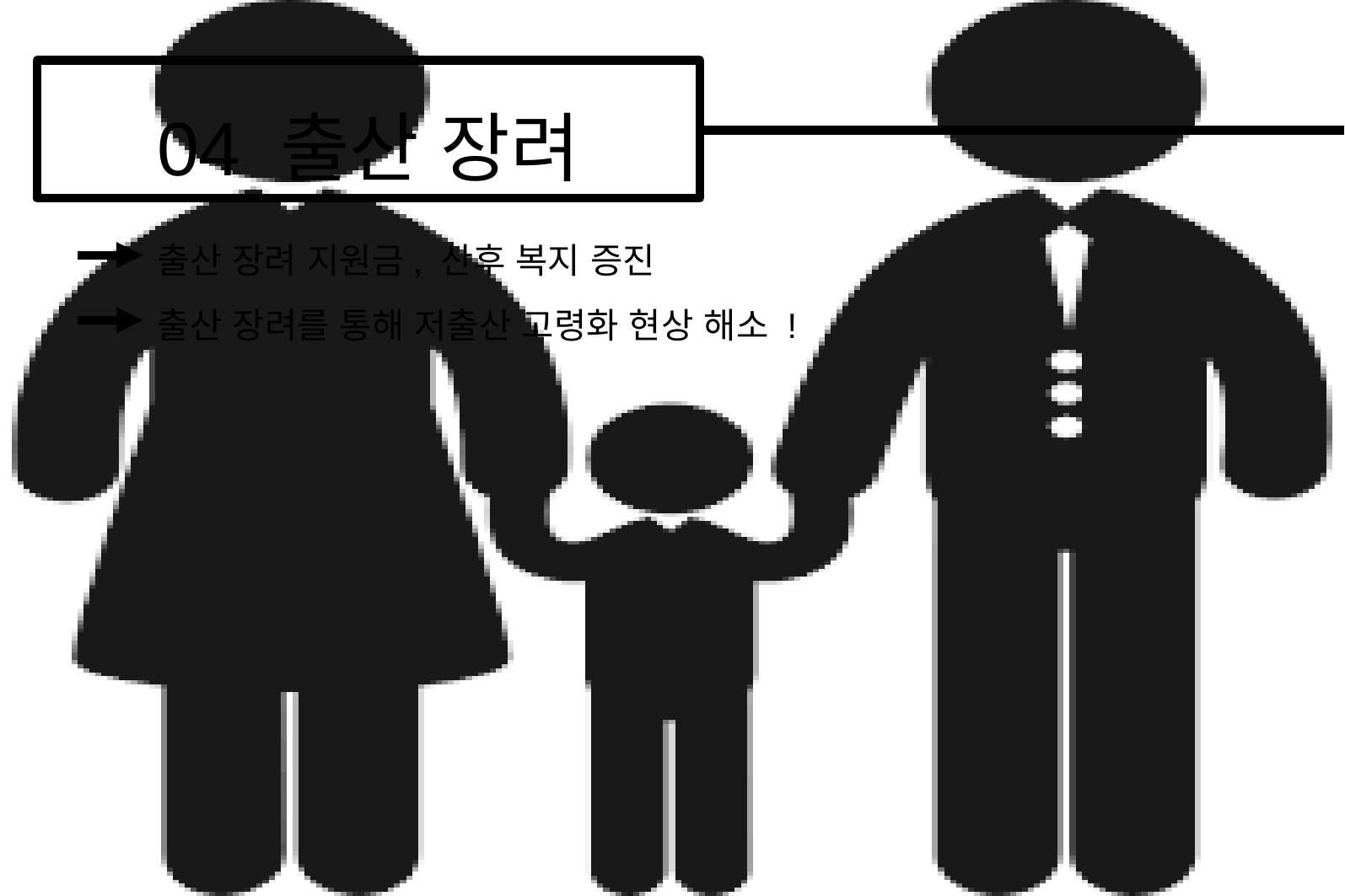

# 04 출산 장려
출산 장려 지원금, 산후 복지 증진
출산 장려를 통해 저출산 고령화 현상 해소 !